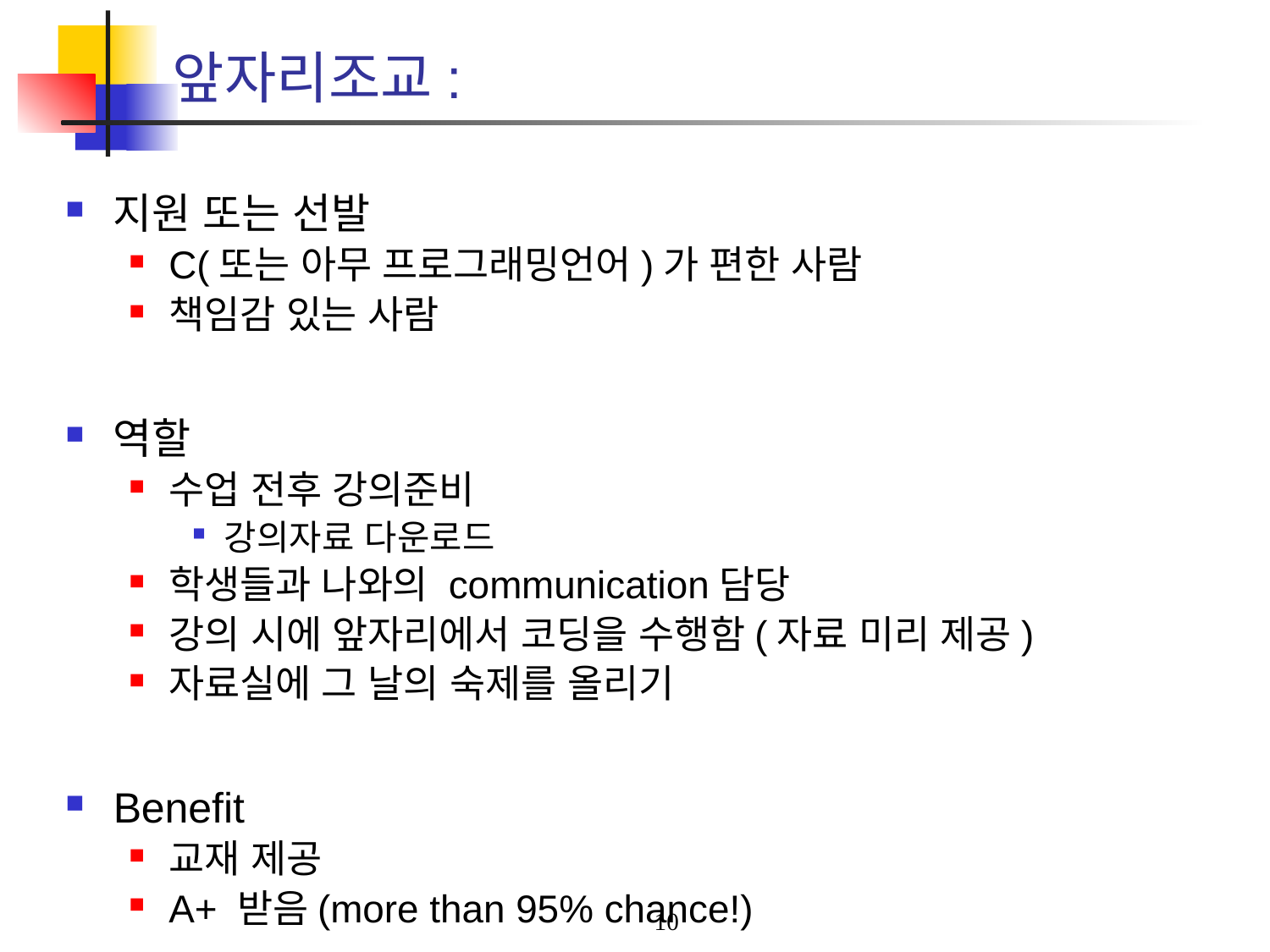

# 앞자리조교:
지원 또는 선발
C(또는 아무 프로그래밍언어)가 편한 사람
책임감 있는 사람

역할
수업 전후 강의준비
강의자료 다운로드
학생들과 나와의 communication담당
강의 시에 앞자리에서 코딩을 수행함(자료 미리 제공)
자료실에 그 날의 숙제를 올리기

Benefit
교재 제공
A+ 받음(more than 95% chance!)

10